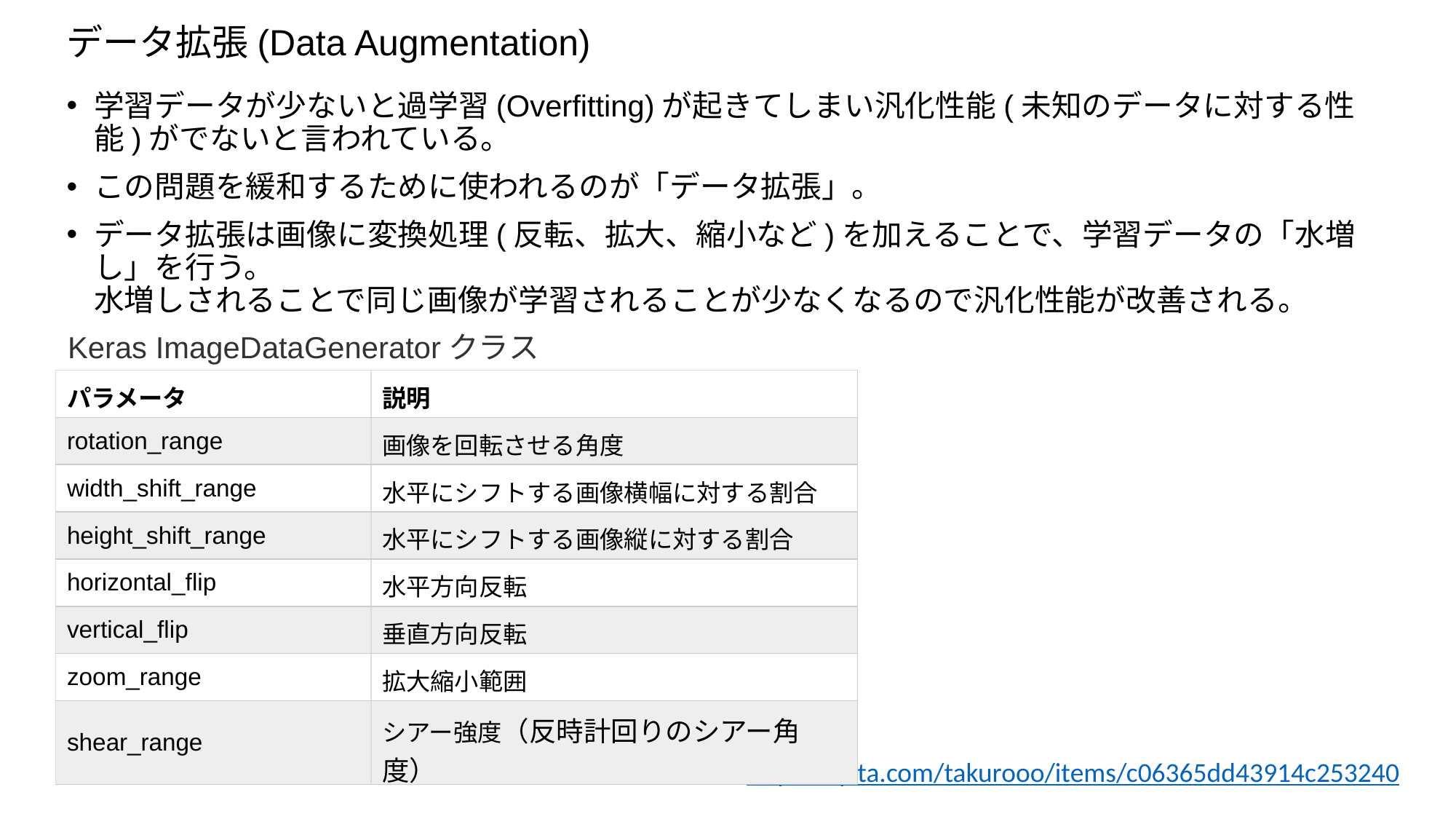

# データ拡張(Data Augmentation)
学習データが少ないと過学習(Overfitting)が起きてしまい汎化性能(未知のデータに対する性能)がでないと言われている。
この問題を緩和するために使われるのが「データ拡張」。
データ拡張は画像に変換処理(反転、拡大、縮小など)を加えることで、学習データの「水増し」を行う。
水増しされることで同じ画像が学習されることが少なくなるので汎化性能が改善される。
Keras ImageDataGeneratorクラス
| パラメータ | 説明 |
| --- | --- |
| rotation\_range | 画像を回転させる角度 |
| width\_shift\_range | 水平にシフトする画像横幅に対する割合 |
| height\_shift\_range | 水平にシフトする画像縦に対する割合 |
| horizontal\_flip | 水平方向反転 |
| vertical\_flip | 垂直方向反転 |
| zoom\_range | 拡大縮小範囲 |
| shear\_range | シアー強度（反時計回りのシアー角度） |
https://qiita.com/takurooo/items/c06365dd43914c253240